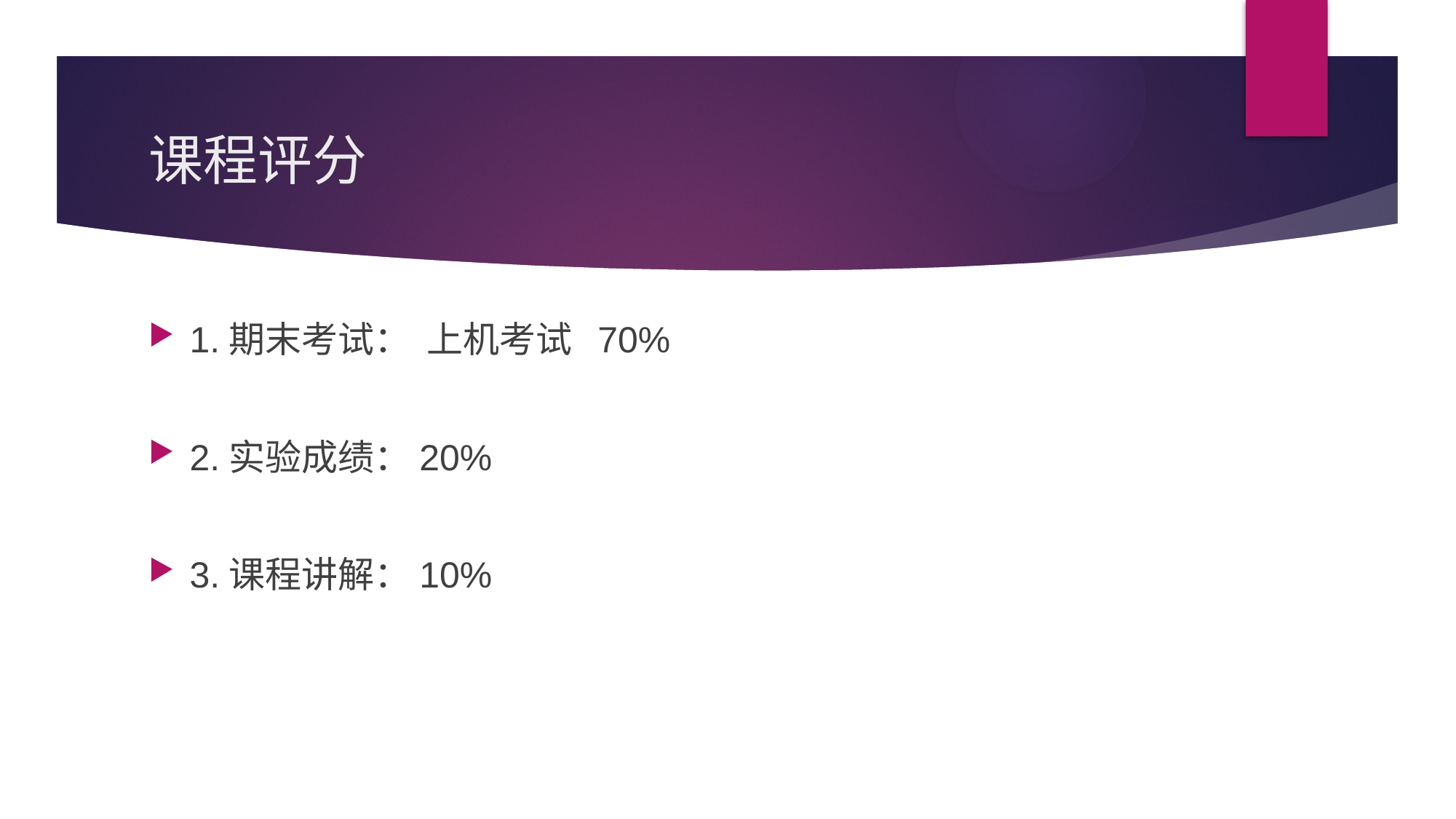

# 课程评分
1.期末考试：  上机考试  70%

2.实验成绩：20%

3.课程讲解：10%